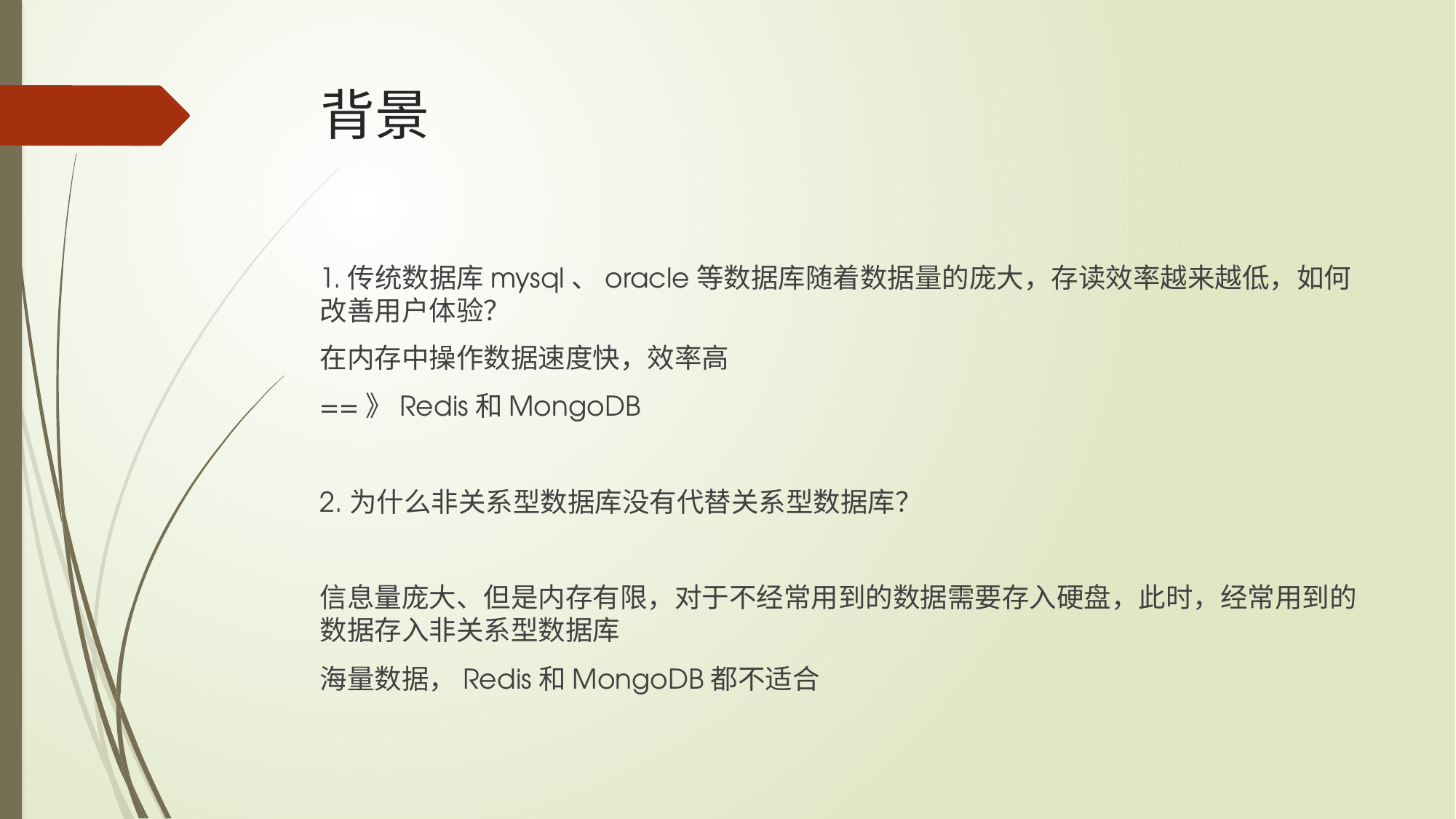

# 背景
1.传统数据库mysql、oracle等数据库随着数据量的庞大，存读效率越来越低，如何改善用户体验？
在内存中操作数据速度快，效率高
==》Redis和MongoDB

2.为什么非关系型数据库没有代替关系型数据库？

信息量庞大、但是内存有限，对于不经常用到的数据需要存入硬盘，此时，经常用到的数据存入非关系型数据库
海量数据，Redis和MongoDB都不适合